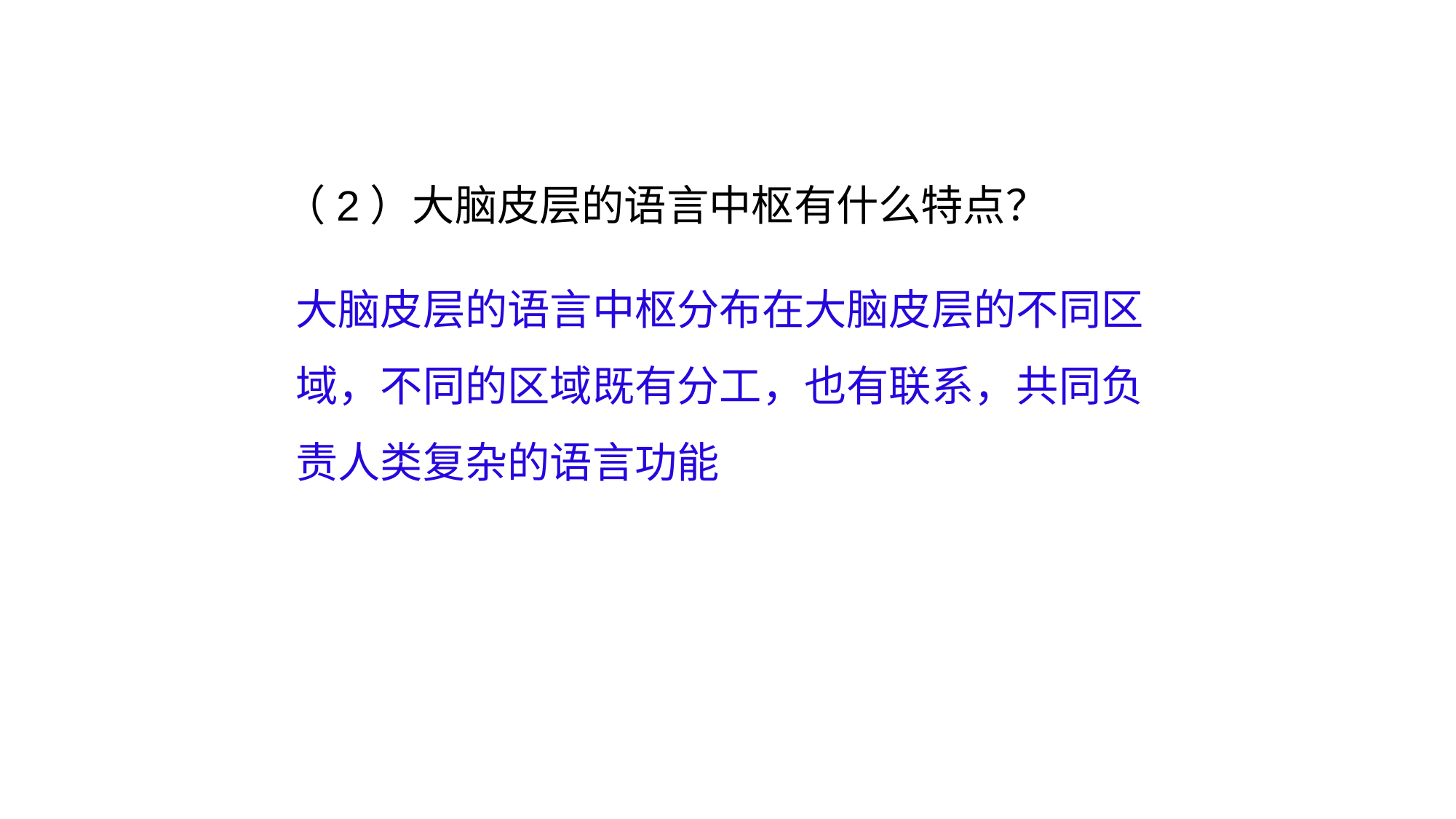

（2）大脑皮层的语言中枢有什么特点？
大脑皮层的语言中枢分布在大脑皮层的不同区域，不同的区域既有分工，也有联系，共同负责人类复杂的语言功能